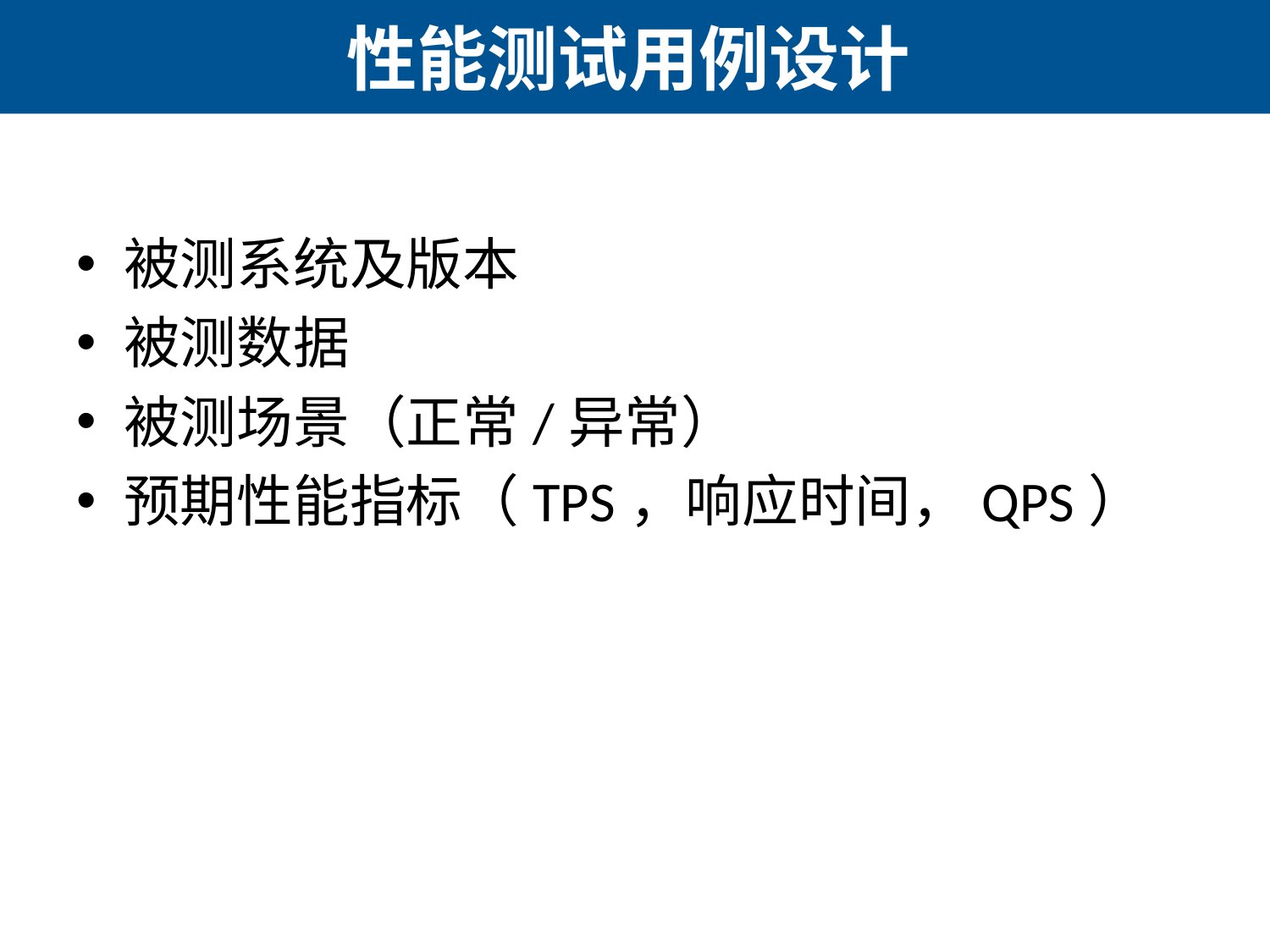

# 性能测试用例设计
被测系统及版本
被测数据
被测场景（正常/异常）
预期性能指标（TPS，响应时间，QPS）